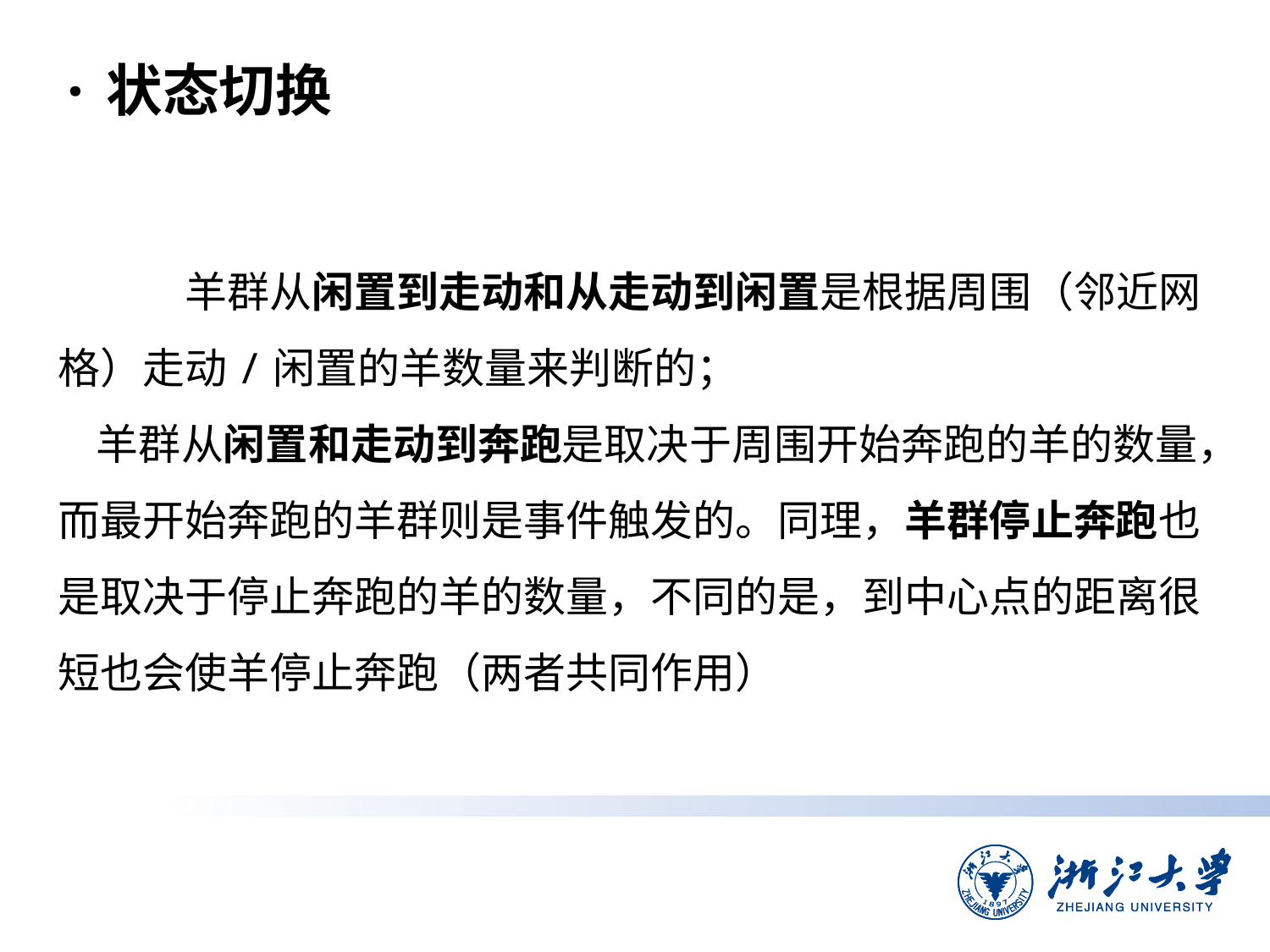

·状态切换
	羊群从闲置到走动和从走动到闲置是根据周围（邻近网格）走动/闲置的羊数量来判断的；
   羊群从闲置和走动到奔跑是取决于周围开始奔跑的羊的数量，而最开始奔跑的羊群则是事件触发的。同理，羊群停止奔跑也是取决于停止奔跑的羊的数量，不同的是，到中心点的距离很短也会使羊停止奔跑（两者共同作用）